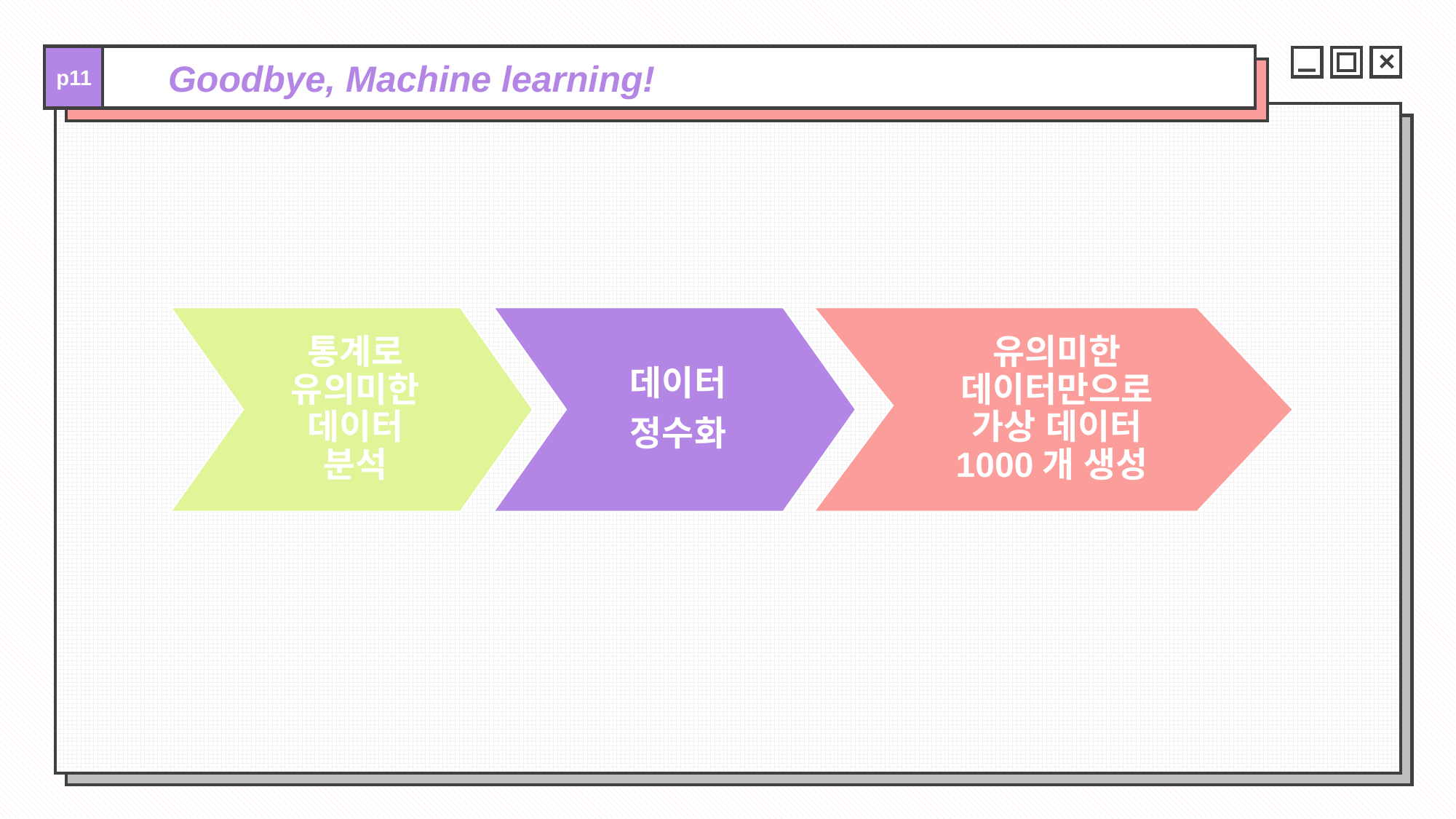

Goodbye, Machine learning!

p11

유의미한 데이터만으로 가상 데이터 1000개 생성
데이터
정수화
통계로 유의미한 데이터 분석